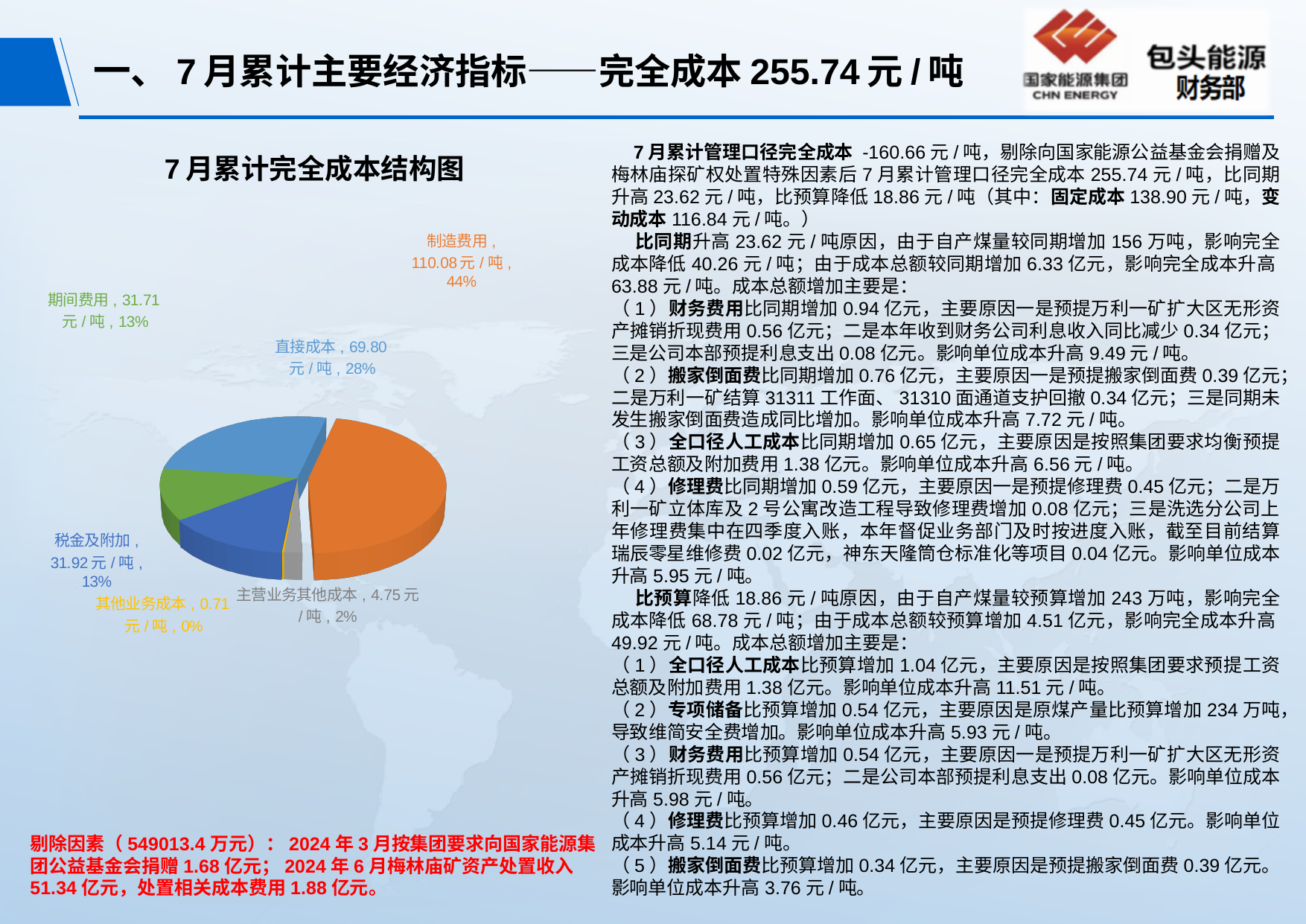

# 一、7月累计主要经济指标——完全成本255.74元/吨

[unsupported chart]

    7月累计管理口径完全成本 -160.66元/吨，剔除向国家能源公益基金会捐赠及梅林庙探矿权处置特殊因素后7月累计管理口径完全成本255.74元/吨，比同期升高23.62元/吨，比预算降低18.86元/吨（其中：固定成本138.90元/吨，变动成本116.84元/吨。）
    比同期升高23.62元/吨原因，由于自产煤量较同期增加156万吨，影响完全成本降低40.26元/吨；由于成本总额较同期增加6.33亿元，影响完全成本升高63.88元/吨。成本总额增加主要是：
（1）财务费用比同期增加0.94亿元，主要原因一是预提万利一矿扩大区无形资产摊销折现费用0.56亿元；二是本年收到财务公司利息收入同比减少0.34亿元；三是公司本部预提利息支出0.08亿元。影响单位成本升高9.49元/吨。
（2）搬家倒面费比同期增加0.76亿元，主要原因一是预提搬家倒面费0.39亿元；二是万利一矿结算31311工作面、31310面通道支护回撤0.34亿元；三是同期未发生搬家倒面费造成同比增加。影响单位成本升高7.72元/吨。
（3）全口径人工成本比同期增加0.65亿元，主要原因是按照集团要求均衡预提工资总额及附加费用1.38亿元。影响单位成本升高6.56元/吨。
（4）修理费比同期增加0.59亿元，主要原因一是预提修理费0.45亿元；二是万利一矿立体库及2号公寓改造工程导致修理费增加0.08亿元；三是洗选分公司上年修理费集中在四季度入账，本年督促业务部门及时按进度入账，截至目前结算瑞辰零星维修费0.02亿元，神东天隆筒仓标准化等项目0.04亿元。影响单位成本升高5.95元/吨。
    比预算降低18.86元/吨原因，由于自产煤量较预算增加243万吨，影响完全成本降低68.78元/吨；由于成本总额较预算增加4.51亿元，影响完全成本升高49.92元/吨。成本总额增加主要是：
（1）全口径人工成本比预算增加1.04亿元，主要原因是按照集团要求预提工资总额及附加费用1.38亿元。影响单位成本升高11.51元/吨。
（2）专项储备比预算增加0.54亿元，主要原因是原煤产量比预算增加234万吨，导致维简安全费增加。影响单位成本升高5.93元/吨。
（3）财务费用比预算增加0.54亿元，主要原因一是预提万利一矿扩大区无形资产摊销折现费用0.56亿元；二是公司本部预提利息支出0.08亿元。影响单位成本升高5.98元/吨。
（4）修理费比预算增加0.46亿元，主要原因是预提修理费0.45亿元。影响单位成本升高5.14元/吨。
（5）搬家倒面费比预算增加0.34亿元，主要原因是预提搬家倒面费0.39亿元。影响单位成本升高3.76元/吨。

剔除因素（549013.4万元）：2024年3月按集团要求向国家能源集团公益基金会捐赠1.68亿元；2024年6月梅林庙矿资产处置收入51.34亿元，处置相关成本费用1.88亿元。
13